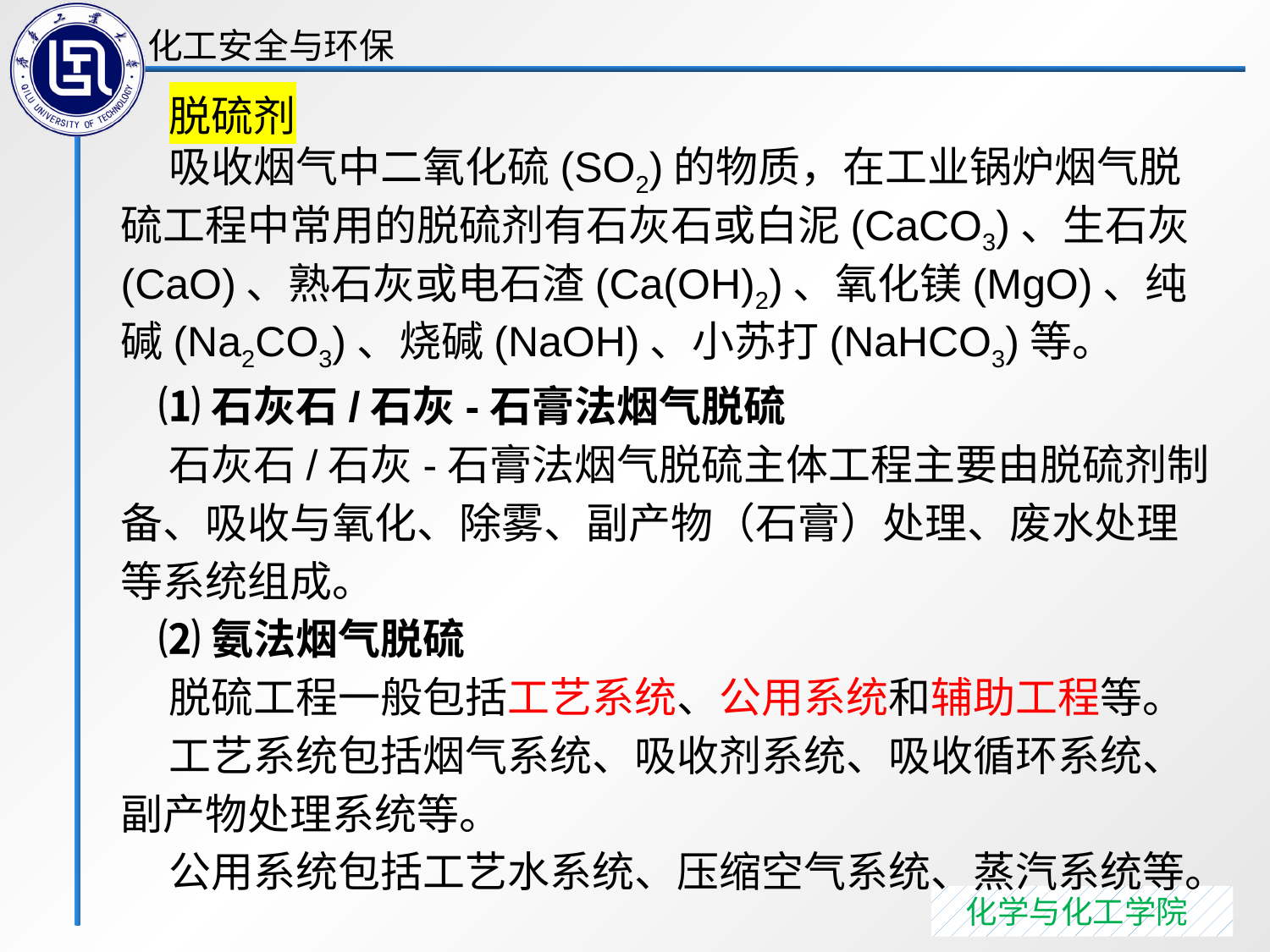

脱硫剂
    吸收烟气中二氧化硫(SO2)的物质，在工业锅炉烟气脱硫工程中常用的脱硫剂有石灰石或白泥(CaCO3)、生石灰(CaO)、熟石灰或电石渣(Ca(OH)2)、氧化镁(MgO)、纯碱(Na2CO3)、烧碱(NaOH)、小苏打(NaHCO3)等。
    ⑴石灰石/石灰-石膏法烟气脱硫
    石灰石/石灰-石膏法烟气脱硫主体工程主要由脱硫剂制备、吸收与氧化、除雾、副产物（石膏）处理、废水处理等系统组成。
    ⑵氨法烟气脱硫
    脱硫工程一般包括工艺系统、公用系统和辅助工程等。
    工艺系统包括烟气系统、吸收剂系统、吸收循环系统、副产物处理系统等。
    公用系统包括工艺水系统、压缩空气系统、蒸汽系统等。